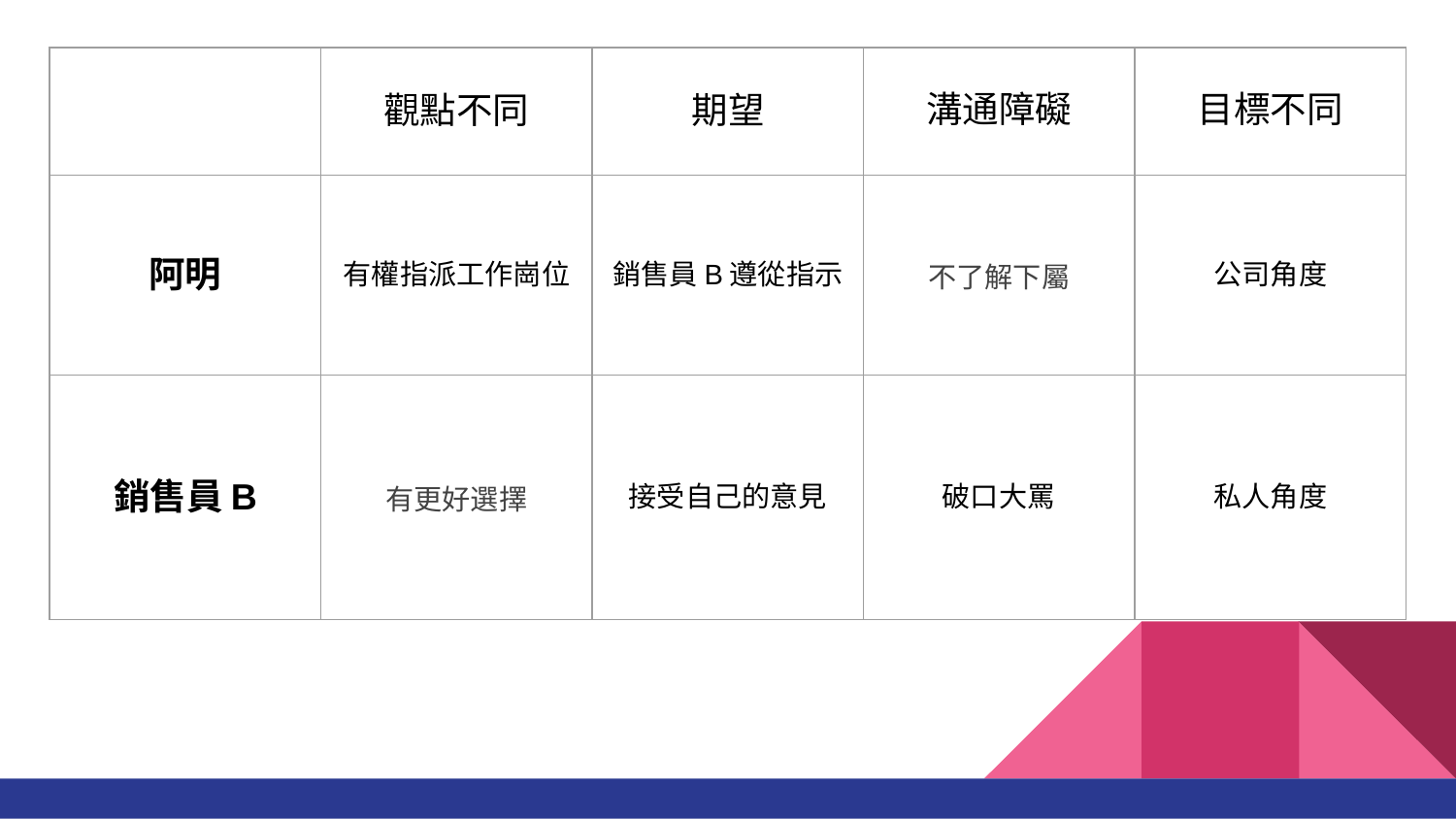

|  | 觀點不同 | 期望 | 溝通障礙 | 目標不同 |
| --- | --- | --- | --- | --- |
| 阿明 | 有權指派工作崗位 | 銷售員B遵從指示 | 不了解下屬 | 公司角度 |
| 銷售員B | 有更好選擇 | 接受自己的意見 | 破口大罵 | 私人角度 |